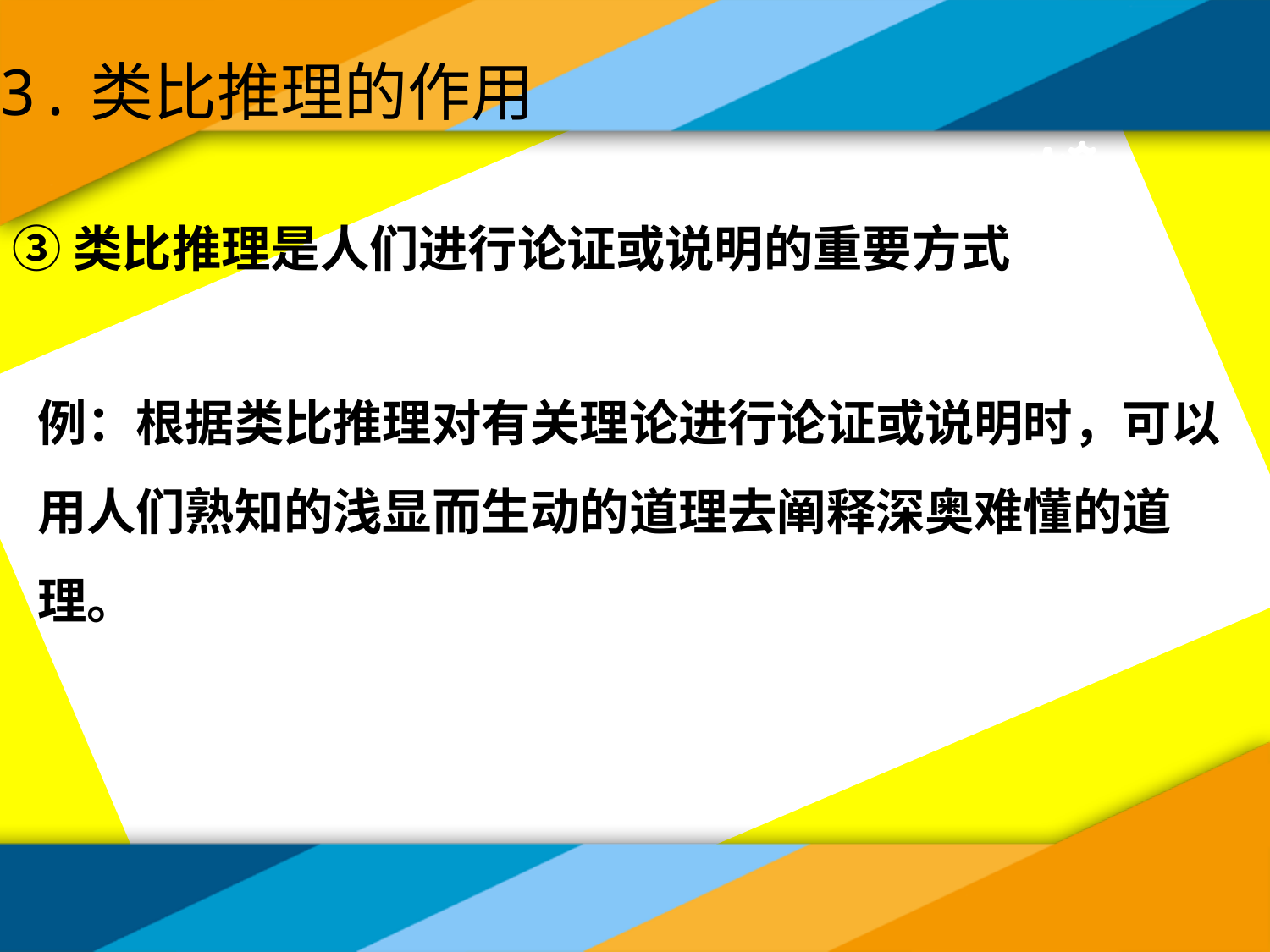

3.类比推理的作用

③类比推理是人们进行论证或说明的重要方式
例：根据类比推理对有关理论进行论证或说明时，可以用人们熟知的浅显而生动的道理去阐释深奥难懂的道理。